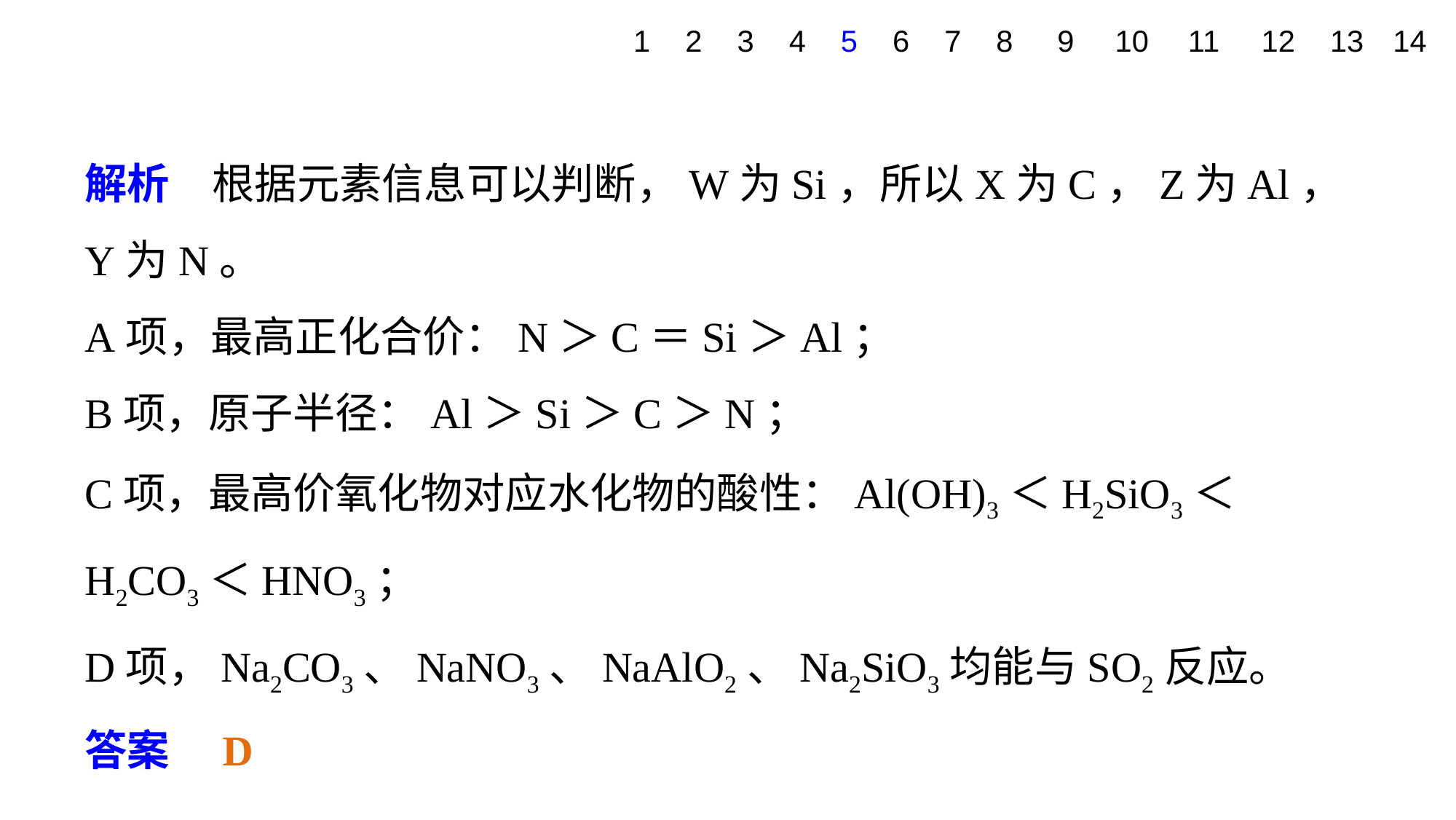

1
2
3
4
5
6
7
8
9
10
11
12
13
14
解析　根据元素信息可以判断，W为Si，所以X为C，Z为Al，Y为N。
A项，最高正化合价：N＞C＝Si＞Al；
B项，原子半径：Al＞Si＞C＞N；
C项，最高价氧化物对应水化物的酸性：Al(OH)3＜H2SiO3＜H2CO3＜HNO3；
D项，Na2CO3、NaNO3、NaAlO2、Na2SiO3均能与SO2反应。
答案　D